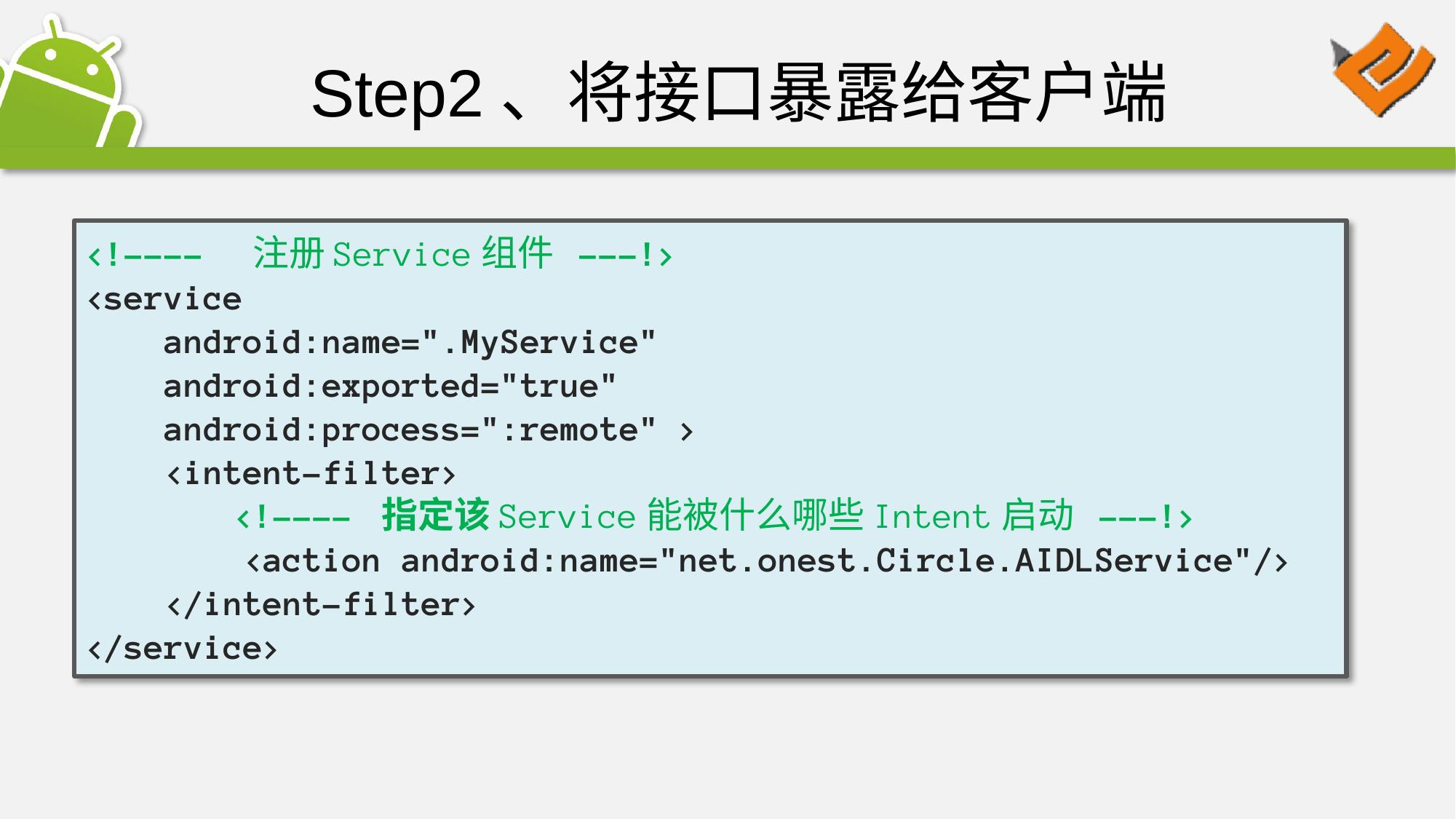

# Step2、将接口暴露给客户端
<!----  注册Service组件  ---!>
<service
    android:name=".MyService"
    android:exported="true"
    android:process=":remote" >
    <intent-filter>
	  <!---- 指定该Service能被什么哪些Intent启动  ---!>
        <action android:name="net.onest.Circle.AIDLService"/>
    </intent-filter>
</service>